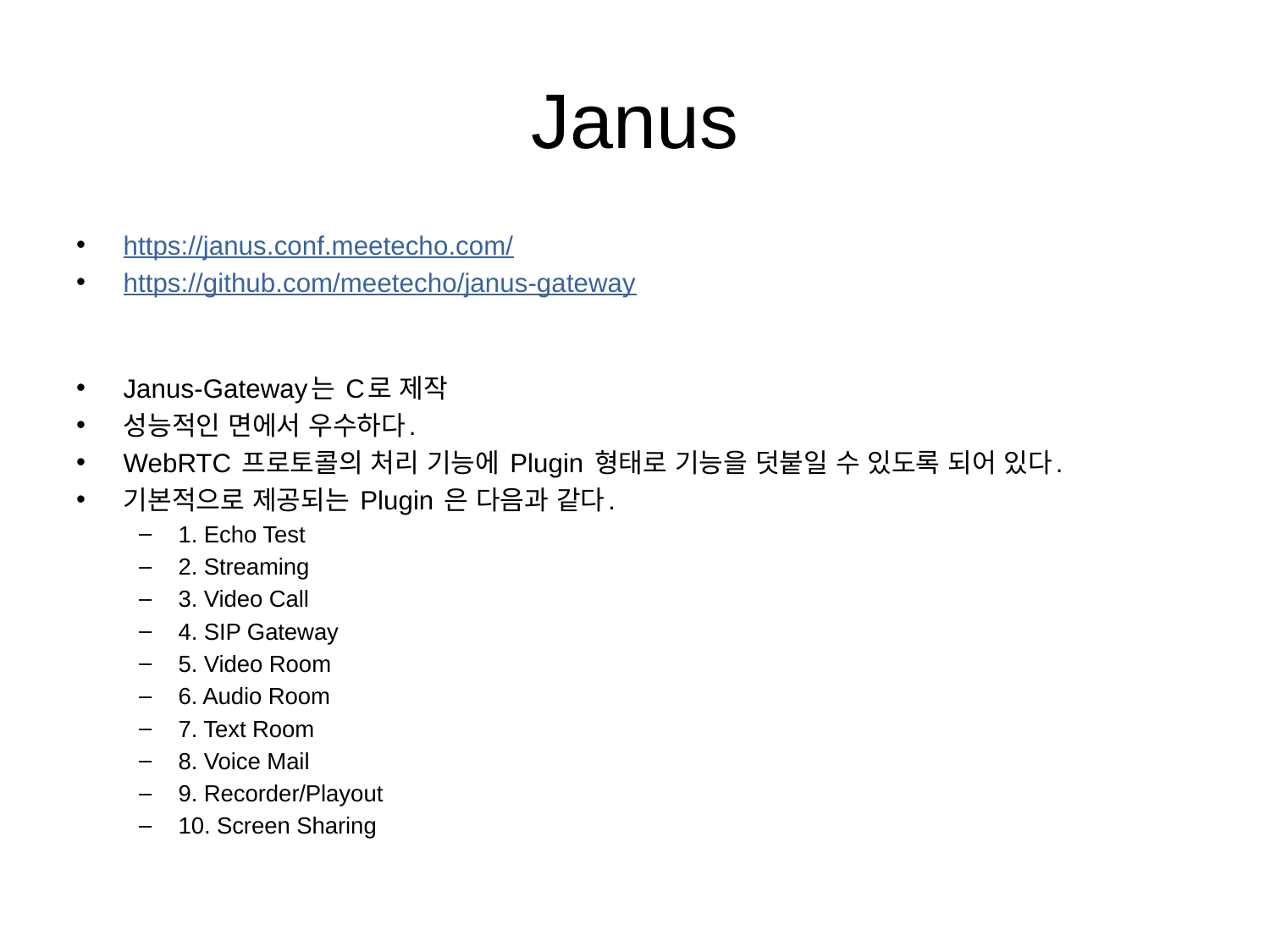

# Janus
https://janus.conf.meetecho.com/
https://github.com/meetecho/janus-gateway

Janus-Gateway는 C로 제작
성능적인 면에서 우수하다.
WebRTC 프로토콜의 처리 기능에 Plugin 형태로 기능을 덧붙일 수 있도록 되어 있다.
기본적으로 제공되는 Plugin 은 다음과 같다.
1. Echo Test
2. Streaming
3. Video Call
4. SIP Gateway
5. Video Room
6. Audio Room
7. Text Room
8. Voice Mail
9. Recorder/Playout
10. Screen Sharing